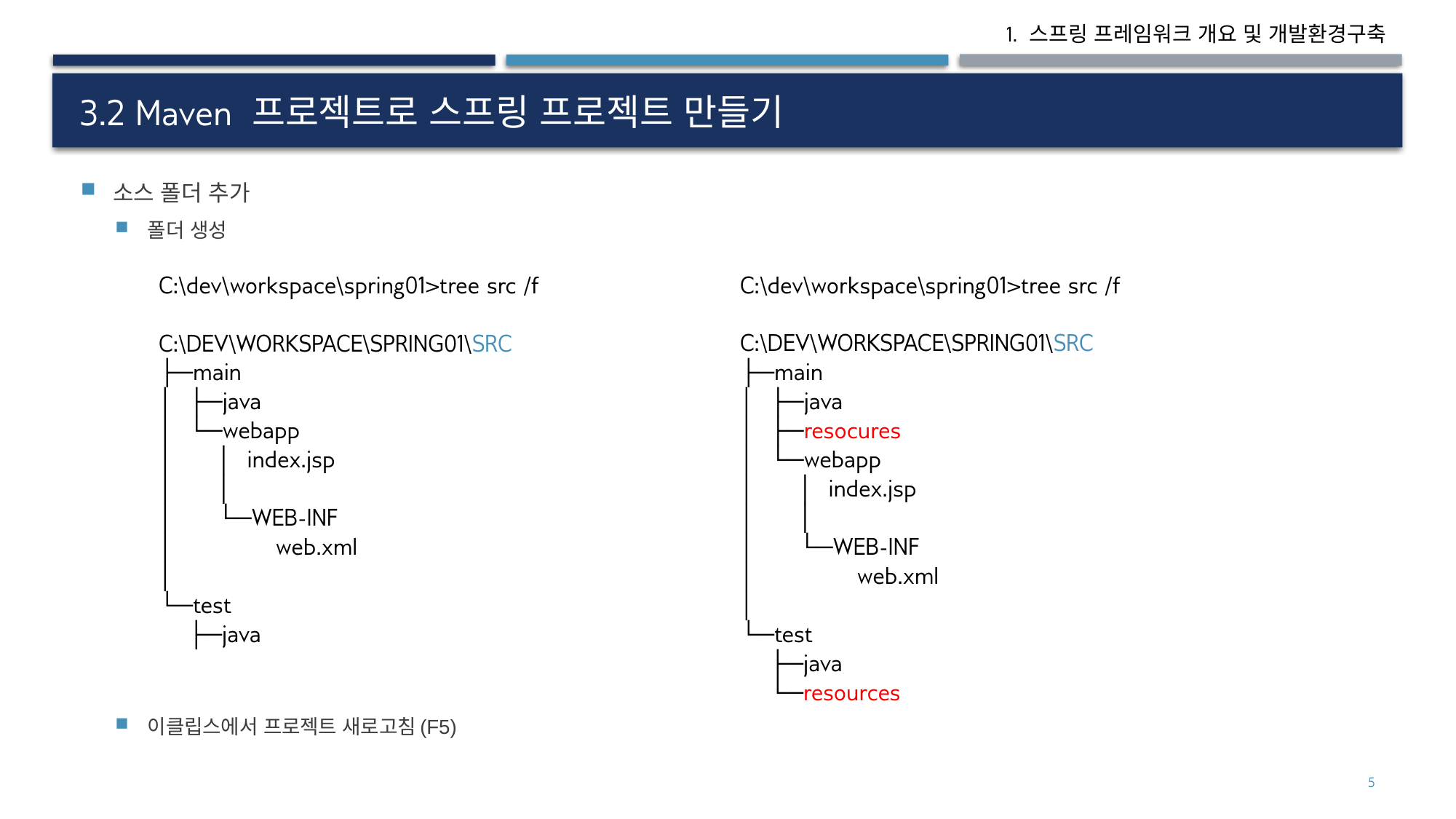

# 3.2 Maven 프로젝트로 스프링 프로젝트 만들기
소스 폴더 추가
폴더 생성

이클립스에서 프로젝트 새로고침(F5)

C:\dev\workspace\spring01>tree src /f

C:\DEV\WORKSPACE\SPRING01\SRC
├─main
│  ├─java
│  └─webapp
│      │  index.jsp
│      │
│      └─WEB-INF
│              web.xml
│
└─test
    ├─java

C:\dev\workspace\spring01>tree src /f

C:\DEV\WORKSPACE\SPRING01\SRC
├─main
│  ├─java
│  ├─resocures
│  └─webapp
│      │  index.jsp
│      │
│      └─WEB-INF
│              web.xml
│
└─test
    ├─java
    └─resources
5